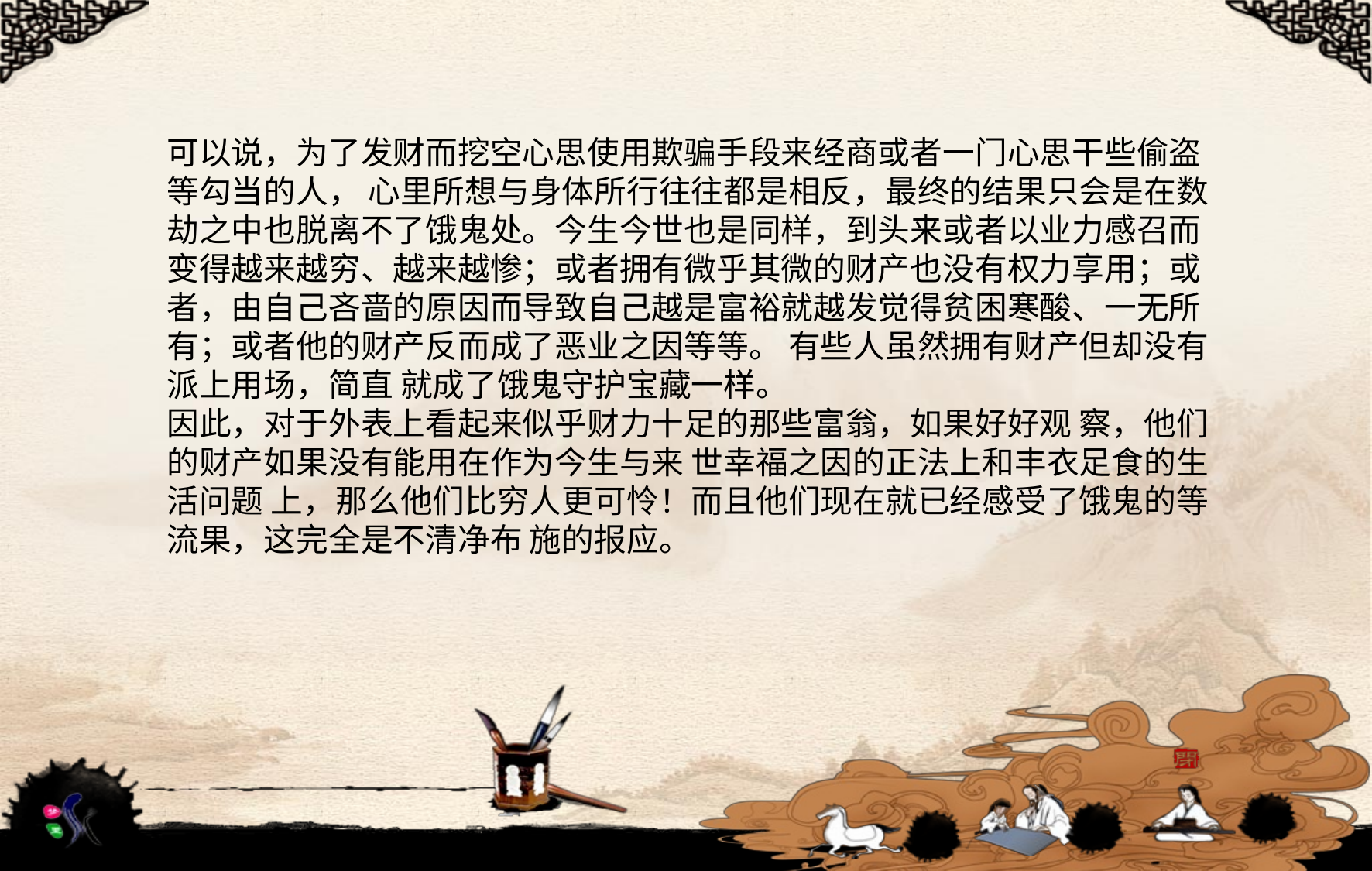

可以说，为了发财而挖空心思使用欺骗手段来经商或者一门心思干些偷盗等勾当的人， 心里所想与身体所行往往都是相反，最终的结果只会是在数劫之中也脱离不了饿鬼处。今生今世也是同样，到头来或者以业力感召而变得越来越穷、越来越惨；或者拥有微乎其微的财产也没有权力享用；或者，由自己吝啬的原因而导致自己越是富裕就越发觉得贫困寒酸、一无所有；或者他的财产反而成了恶业之因等等。 有些人虽然拥有财产但却没有派上用场，简直 就成了饿鬼守护宝藏一样。
因此，对于外表上看起来似乎财力十足的那些富翁，如果好好观 察，他们的财产如果没有能用在作为今生与来 世幸福之因的正法上和丰衣足食的生活问题 上，那么他们比穷人更可怜！而且他们现在就已经感受了饿鬼的等流果，这完全是不清净布 施的报应。